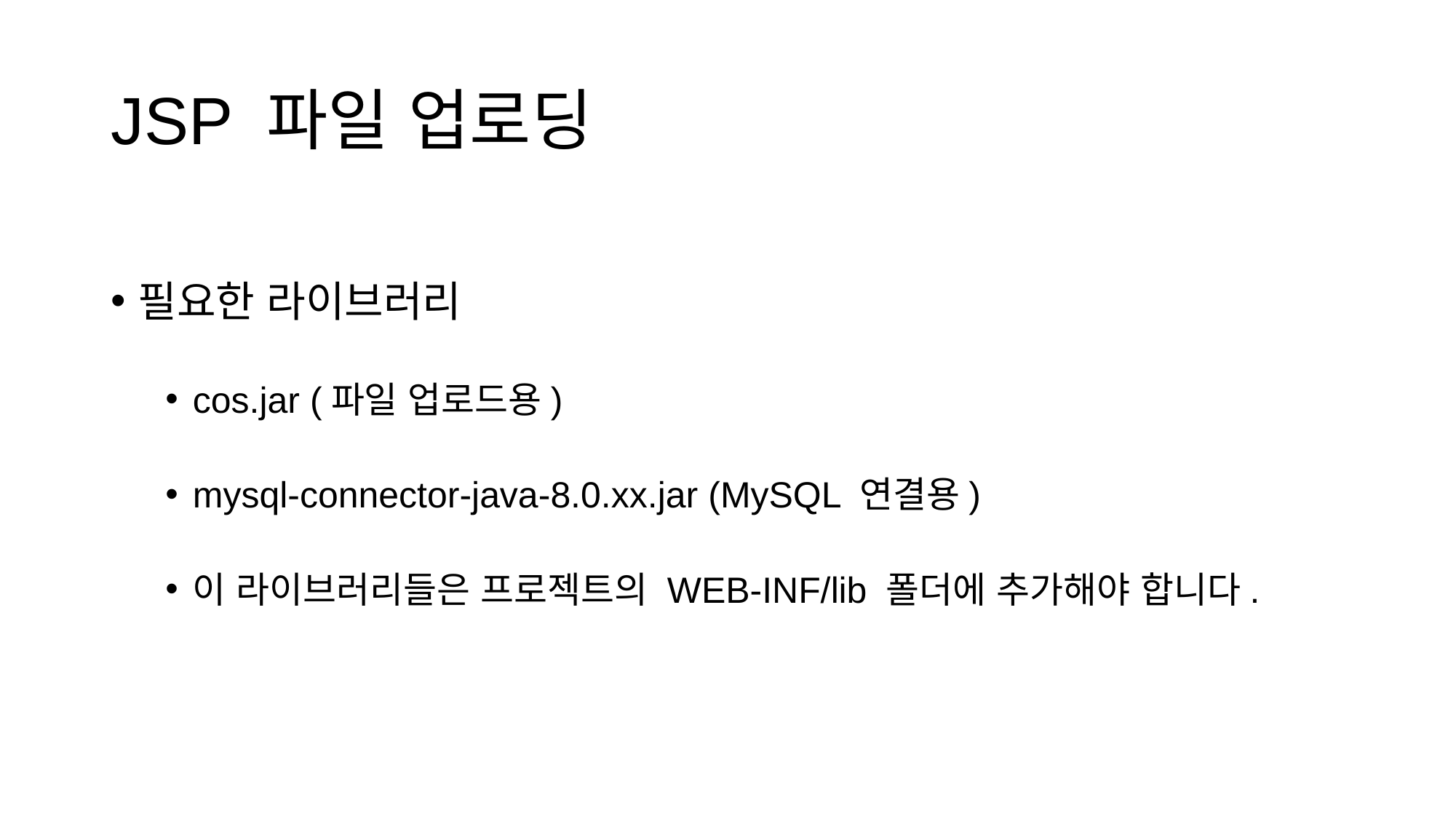

# JSP 파일 업로딩
필요한 라이브러리
cos.jar (파일 업로드용)
mysql-connector-java-8.0.xx.jar (MySQL 연결용)
이 라이브러리들은 프로젝트의 WEB-INF/lib 폴더에 추가해야 합니다.